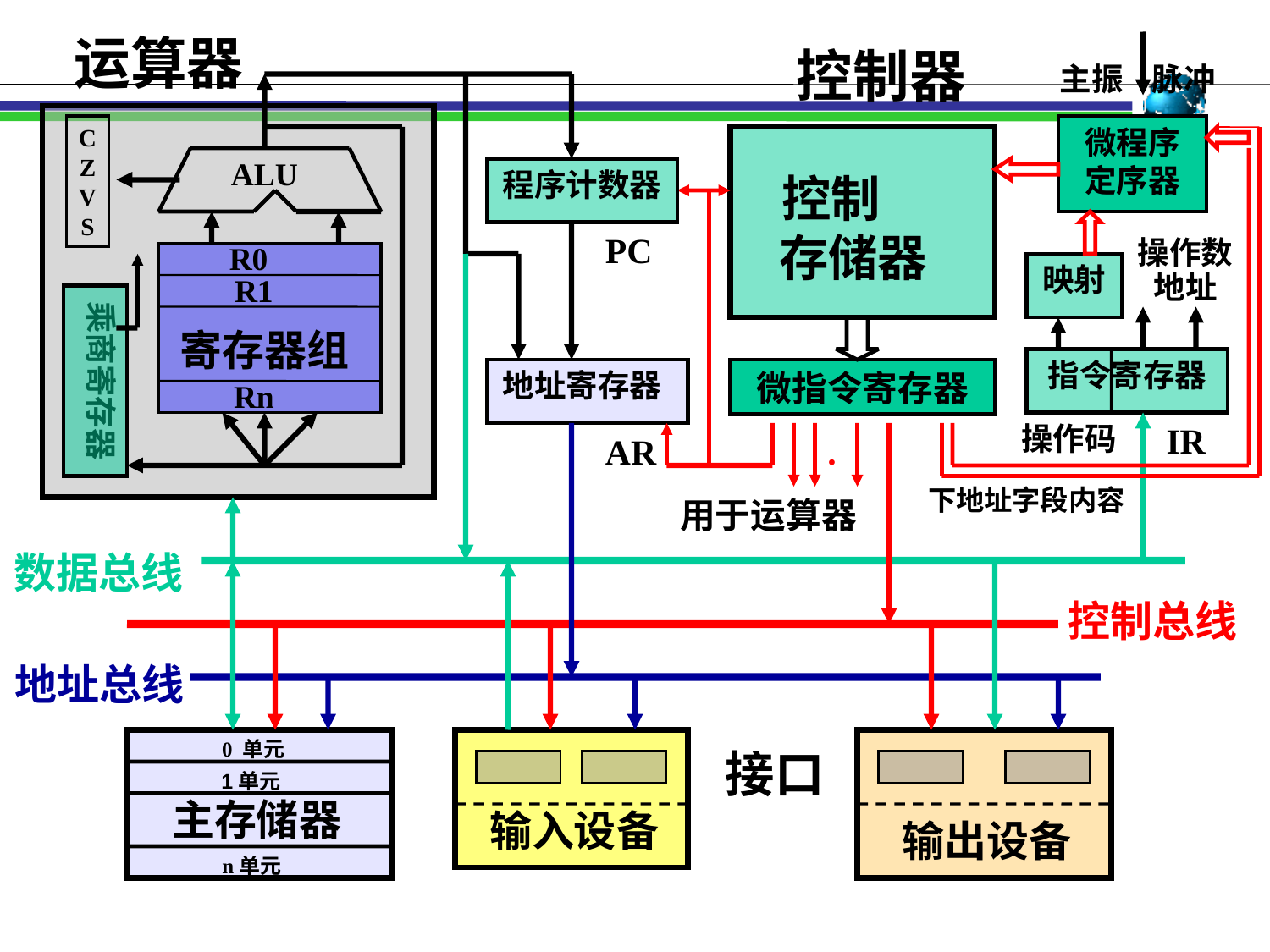

运算器

控制器
主振    脉冲

C
Z
V
S

微程序定序器

ALU

程序计数器

控制     存储器

PC
R0

操作数
地址

映射

R1

乘商寄存器

寄存器组

指令寄存器

地址寄存器
微指令寄存器
Rn

操作码

IR

AR

.

下地址字段内容

用于运算器

控制总线

0 单元

接口

1单元
主存储器

输入设备

输出设备

n单元

数据总线
地址总线